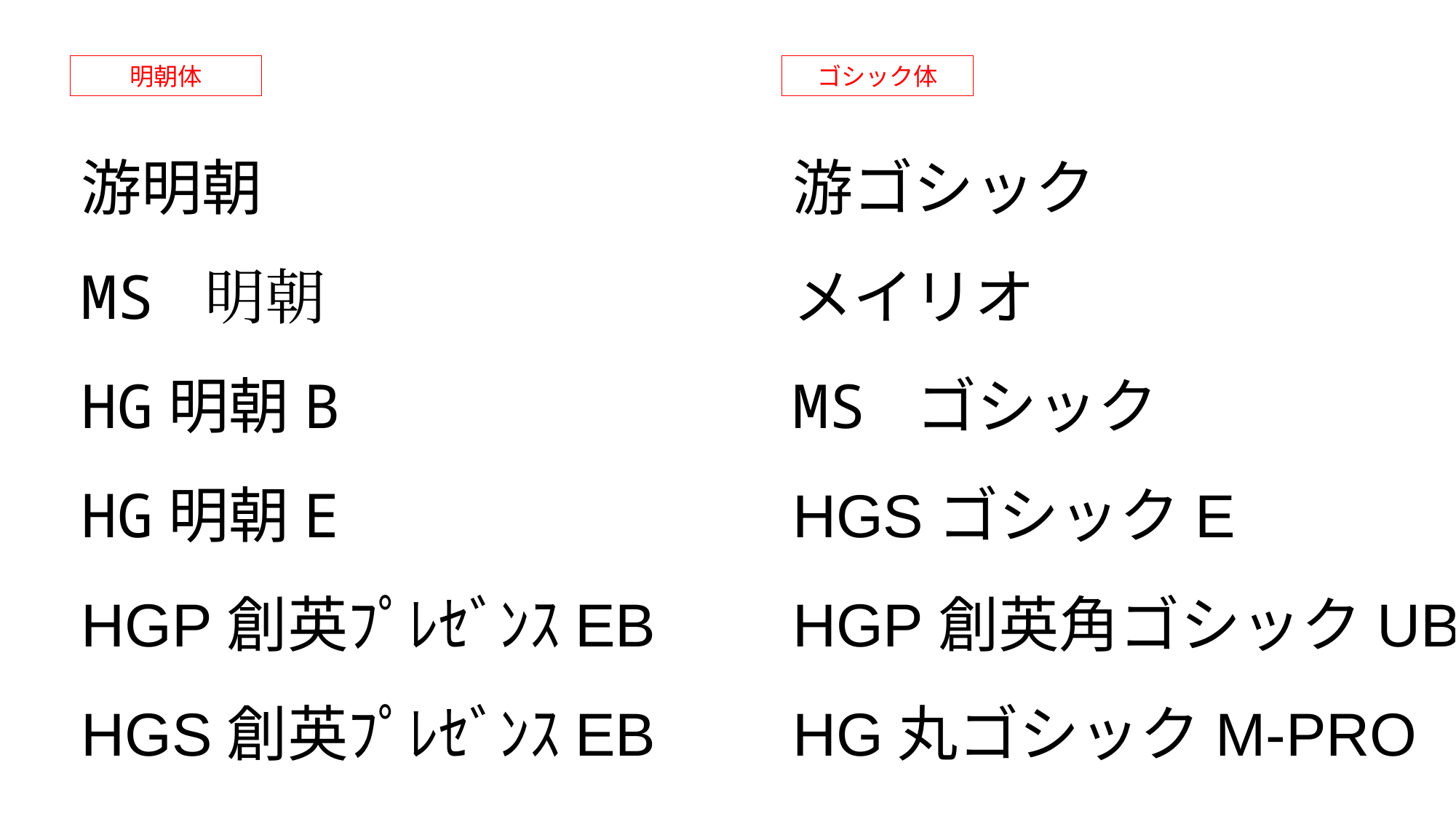

明朝体
ゴシック体
游明朝
MS 明朝
HG明朝B
HG明朝E
HGP創英ﾌﾟﾚｾﾞﾝｽEB
HGS創英ﾌﾟﾚｾﾞﾝｽEB

游ゴシック
メイリオ
MS ゴシック
HGSゴシックE
HGP創英角ゴシックUB
HG丸ゴシックM-PRO